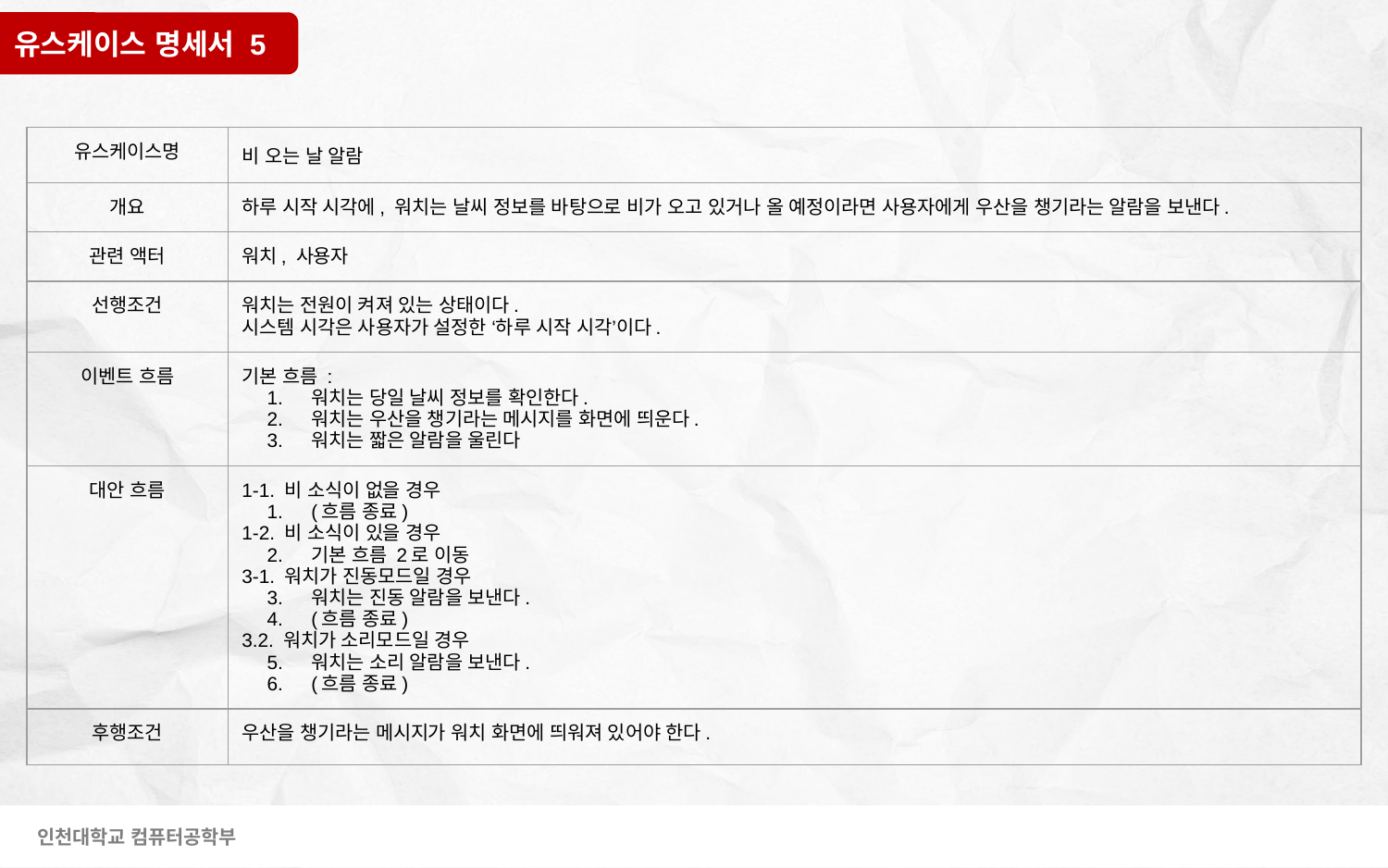

유스케이스 명세서 5

| 유스케이스명 | 비 오는 날 알람 |
| --- | --- |
| 개요 | 하루 시작 시각에, 워치는 날씨 정보를 바탕으로 비가 오고 있거나 올 예정이라면 사용자에게 우산을 챙기라는 알람을 보낸다. |
| 관련 액터 | 워치, 사용자 |
| 선행조건 | 워치는 전원이 켜져 있는 상태이다. 시스템 시각은 사용자가 설정한 ‘하루 시작 시각’이다. |
| 이벤트 흐름 | 기본 흐름 : 워치는 당일 날씨 정보를 확인한다. 워치는 우산을 챙기라는 메시지를 화면에 띄운다. 워치는 짧은 알람을 울린다 |
| 대안 흐름 | 1-1. 비 소식이 없을 경우 (흐름 종료) 1-2. 비 소식이 있을 경우 기본 흐름 2로 이동 3-1. 워치가 진동모드일 경우 워치는 진동 알람을 보낸다. (흐름 종료) 3.2. 워치가 소리모드일 경우 워치는 소리 알람을 보낸다. (흐름 종료) |
| 후행조건 | 우산을 챙기라는 메시지가 워치 화면에 띄워져 있어야 한다. |

인천대학교 컴퓨터공학부